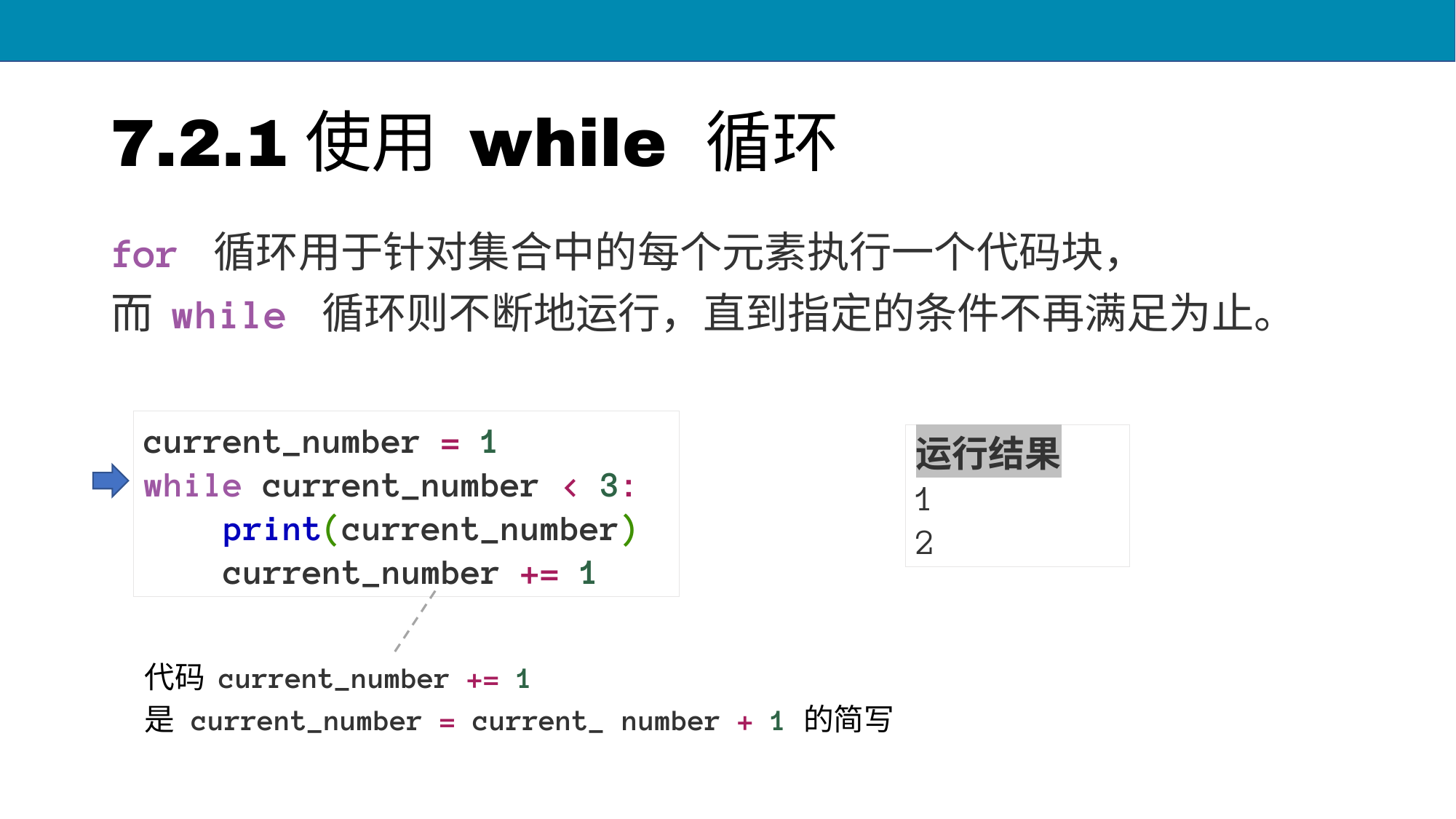

# 7.2.1使用 while 循环
for 循环用于针对集合中的每个元素执行一个代码块，
而 while 循环则不断地运行，直到指定的条件不再满足为止。
current_number = 1
while current_number < 3:
    print(current_number)
    current_number += 1
运行结果
1
2

代码 current_number += 1
是 current_number = current_ number + 1 的简写